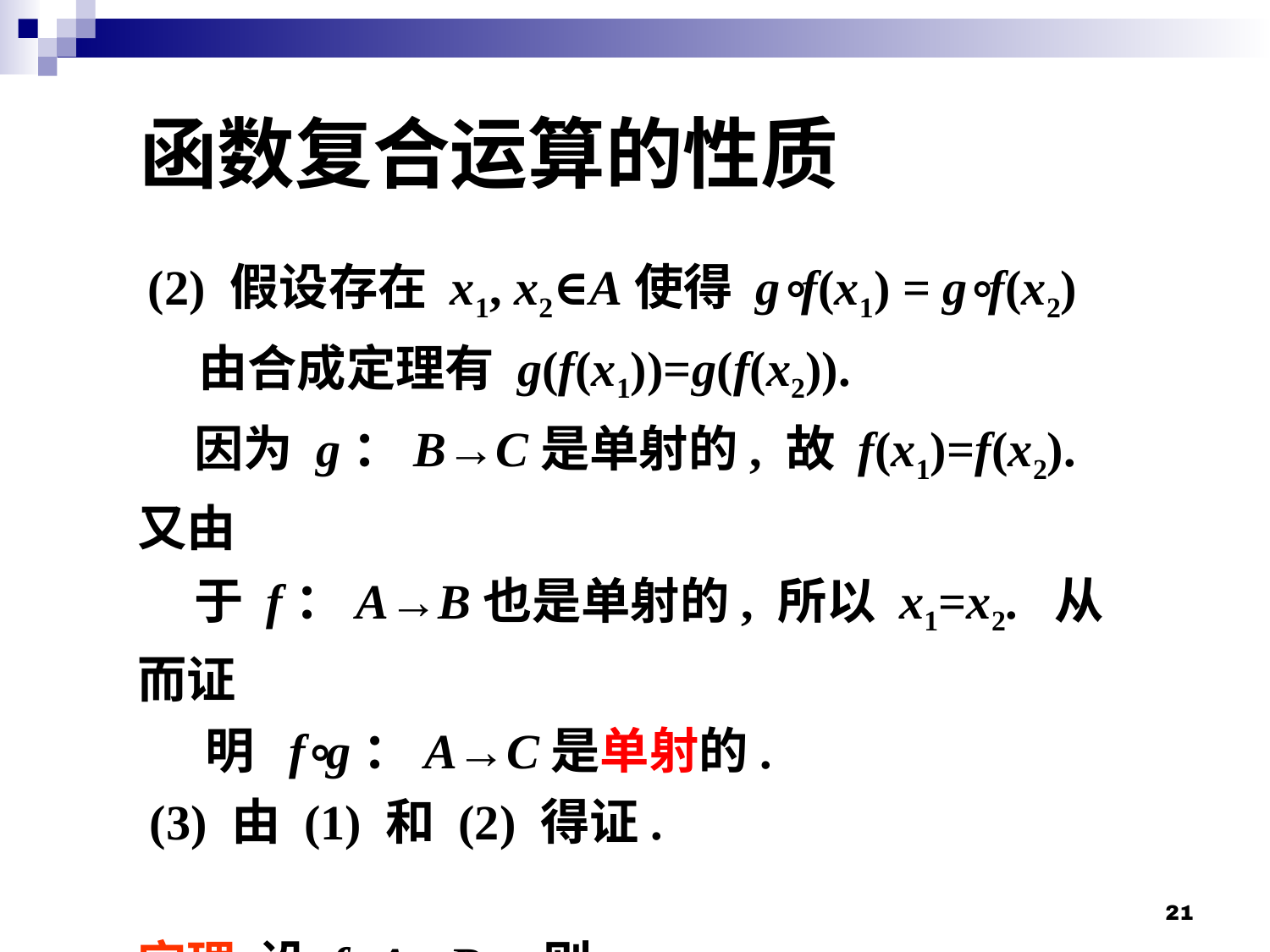

# 函数复合运算的性质
 (2) 假设存在 x1, x2∈A使得 g∘f(x1) = g∘f(x2)
    由合成定理有 g(f(x1))=g(f(x2)).
    因为 g：B→C是单射的, 故 f(x1)=f(x2). 又由
    于 f：A→B也是单射的, 所以 x1=x2.  从而证
     明  f∘g：A→C是单射的.
 (3) 由 (1) 和 (2) 得证.
定理  设 f: A→B，则
                 f = f∘IB = IA∘f
21